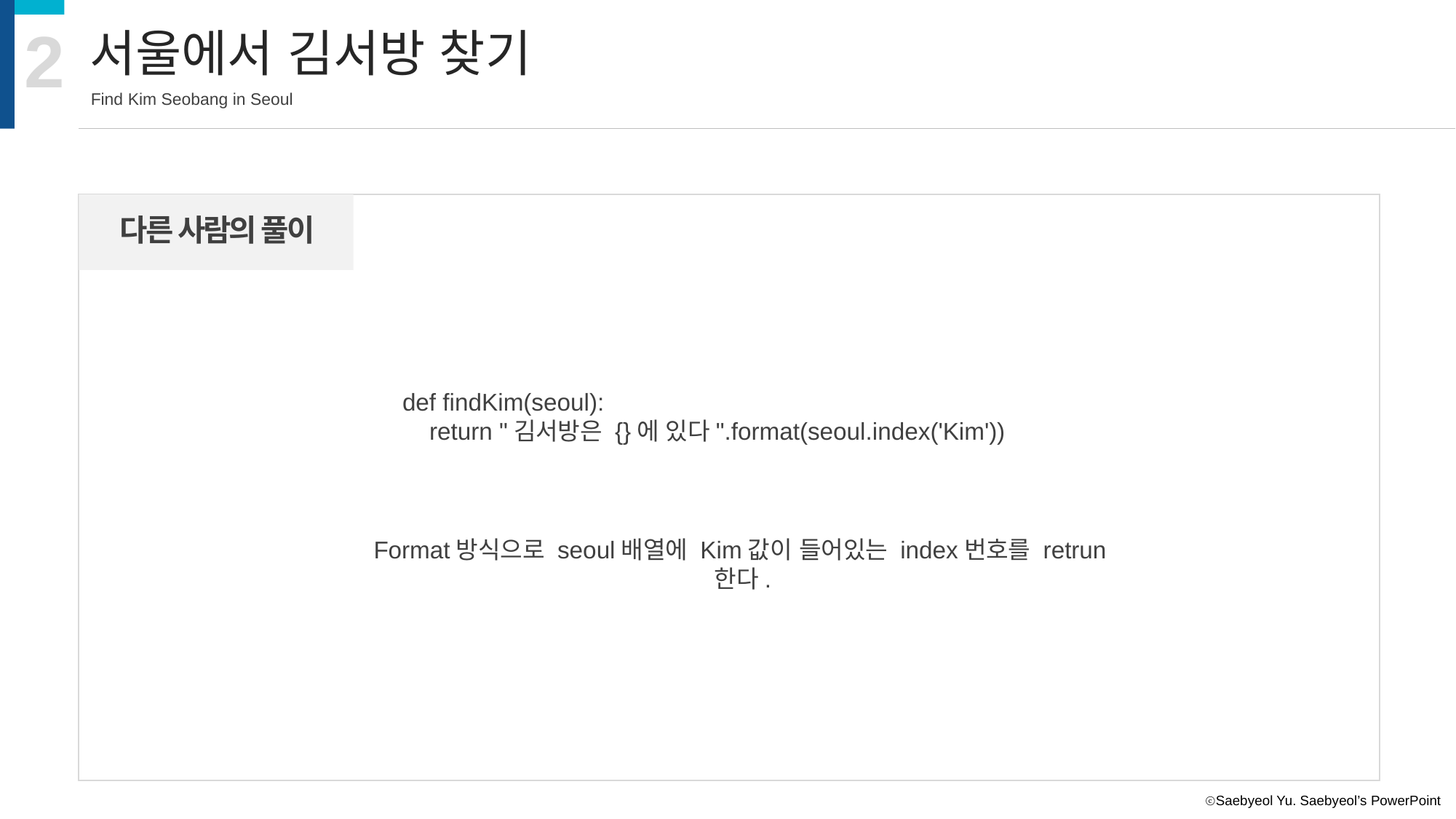

2
서울에서 김서방 찾기
Find Kim Seobang in Seoul

다른 사람의 풀이
def findKim(seoul):
    return "김서방은 {}에 있다".format(seoul.index('Kim'))
Format방식으로 seoul배열에 Kim값이 들어있는 index번호를 retrun한다.